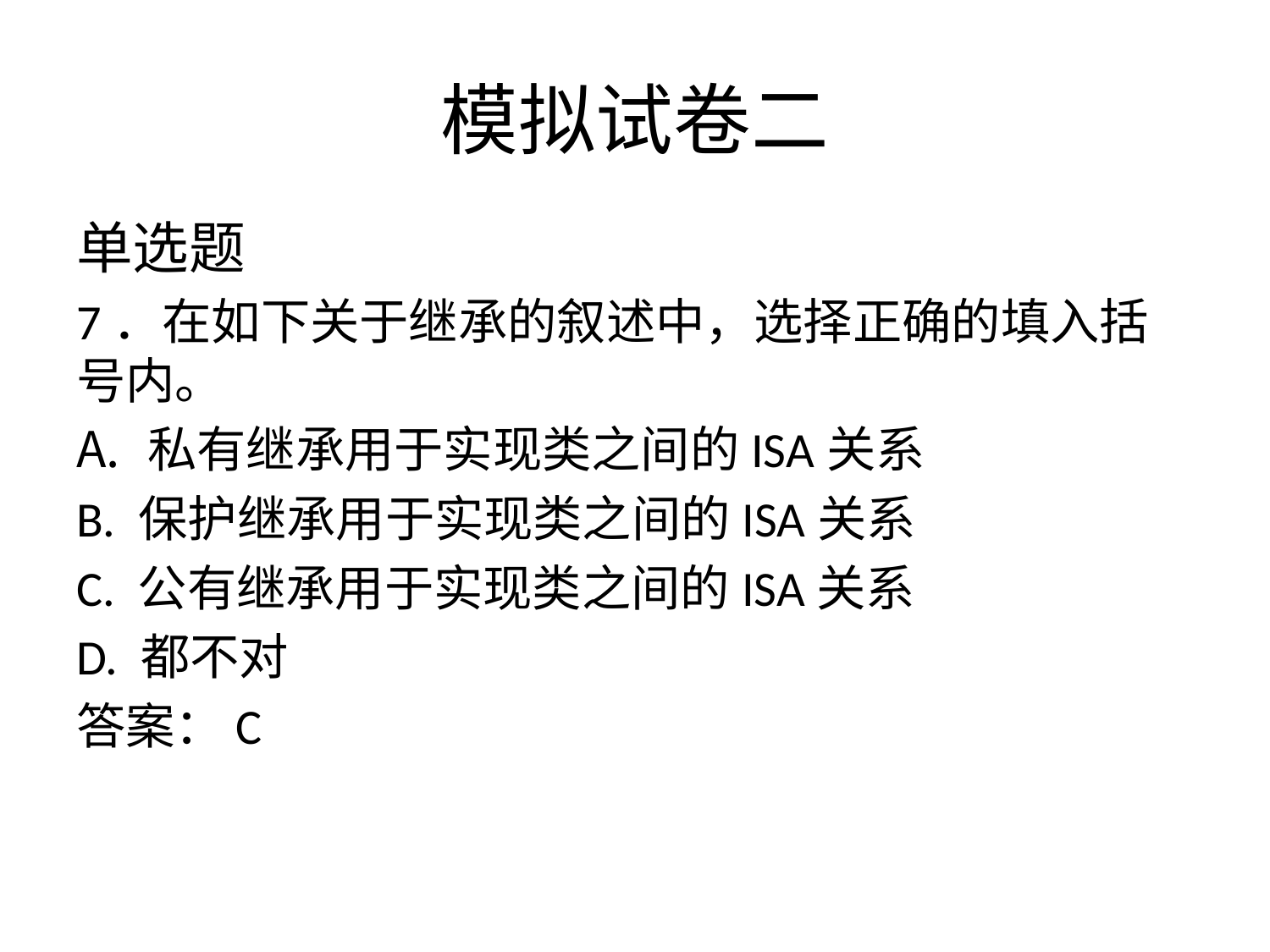

# 模拟试卷二
单选题
7．在如下关于继承的叙述中，选择正确的填入括号内。
私有继承用于实现类之间的ISA关系
B. 保护继承用于实现类之间的ISA关系
C. 公有继承用于实现类之间的ISA关系
D. 都不对
答案：C